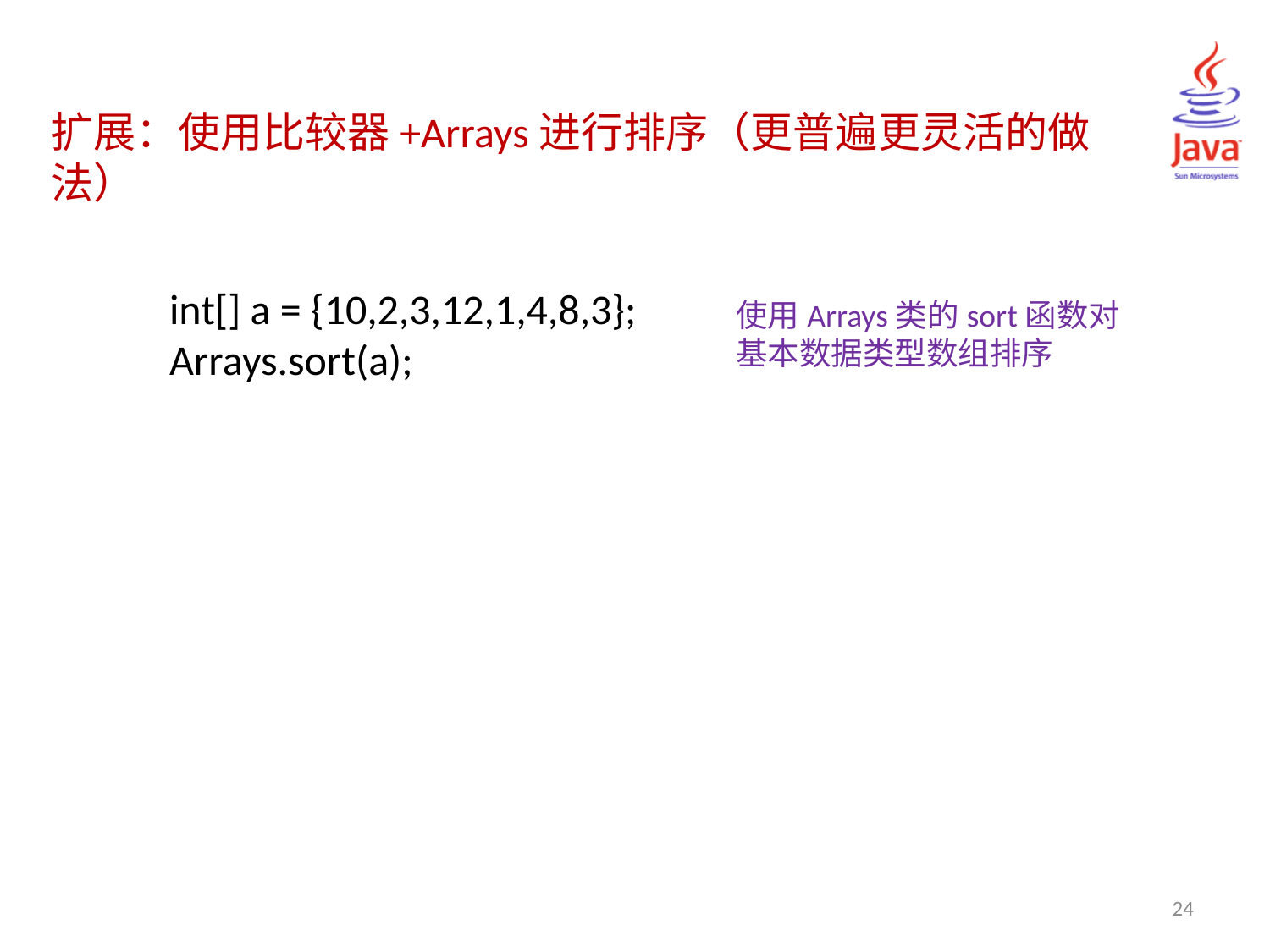

扩展：使用比较器+Arrays进行排序（更普遍更灵活的做法）
int[] a = {10,2,3,12,1,4,8,3};
Arrays.sort(a);
使用Arrays类的sort函数对基本数据类型数组排序
24